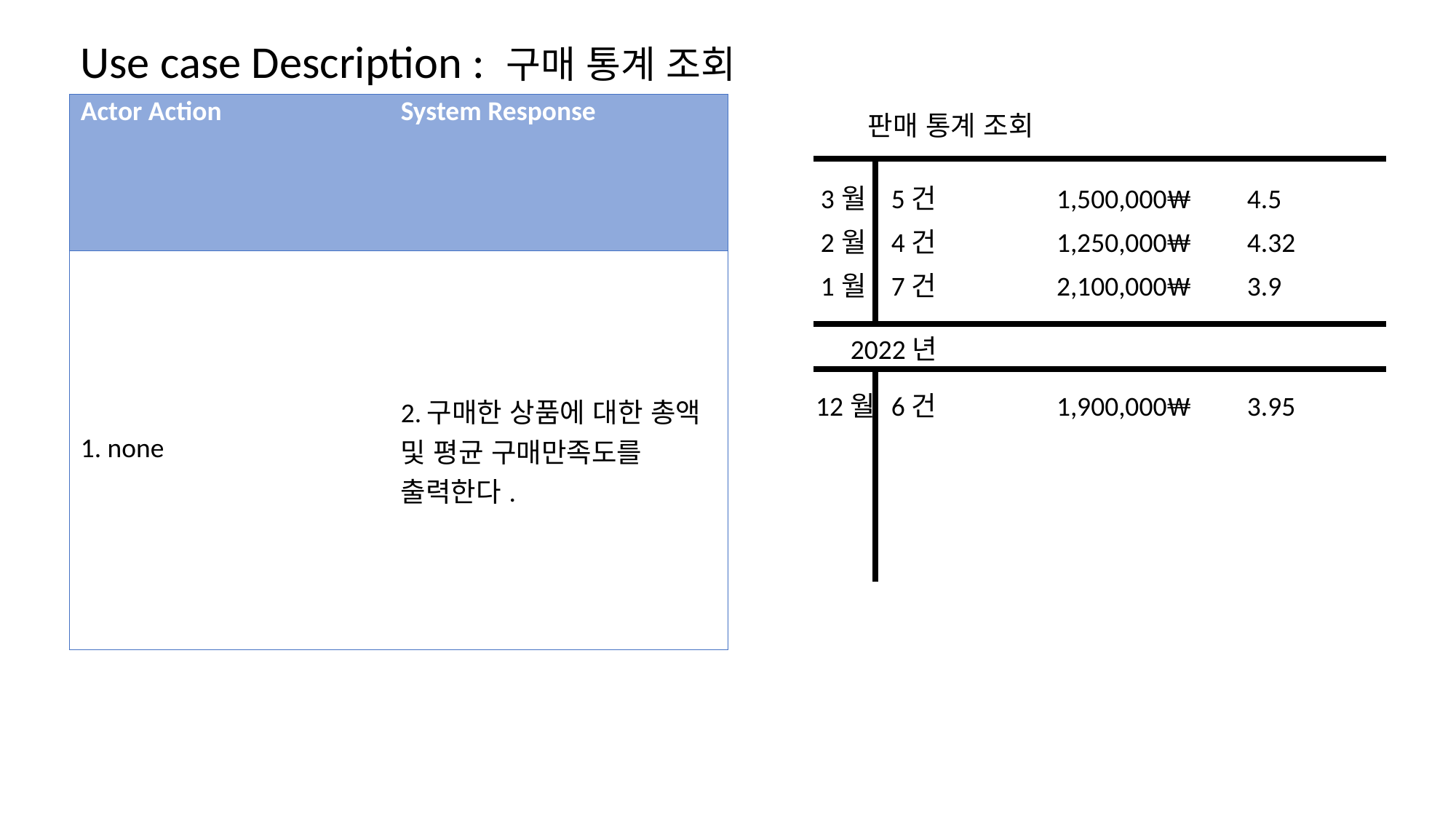

Use case Description : 구매 통계 조회
| Actor Action | System Response |
| --- | --- |
| 1. none | 2.구매한 상품에 대한 총액 및 평균 구매만족도를 출력한다. |
판매 통계 조회
3월
5건
4.5
1,500,000₩
2월
4건
4.32
1,250,000₩
1월
7건
3.9
2,100,000₩
2022년
12월
6건
3.95
1,900,000₩